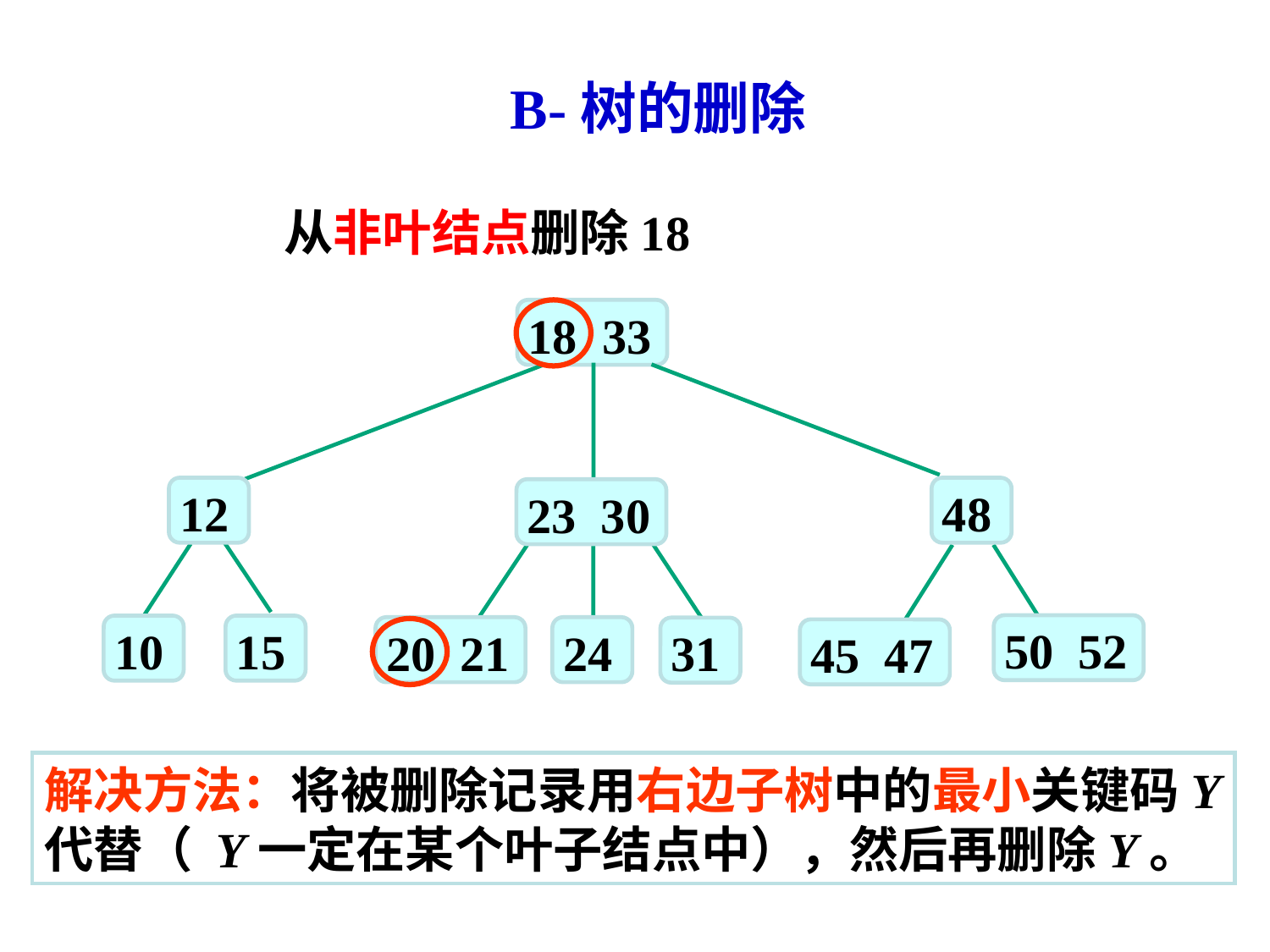

B-树的删除
从非叶结点删除18
18  33

12
48
23  30

50  52
10
15
20  21
24
31
45  47

解决方法：将被删除记录用右边子树中的最小关键码Y代替（ Y一定在某个叶子结点中），然后再删除Y。